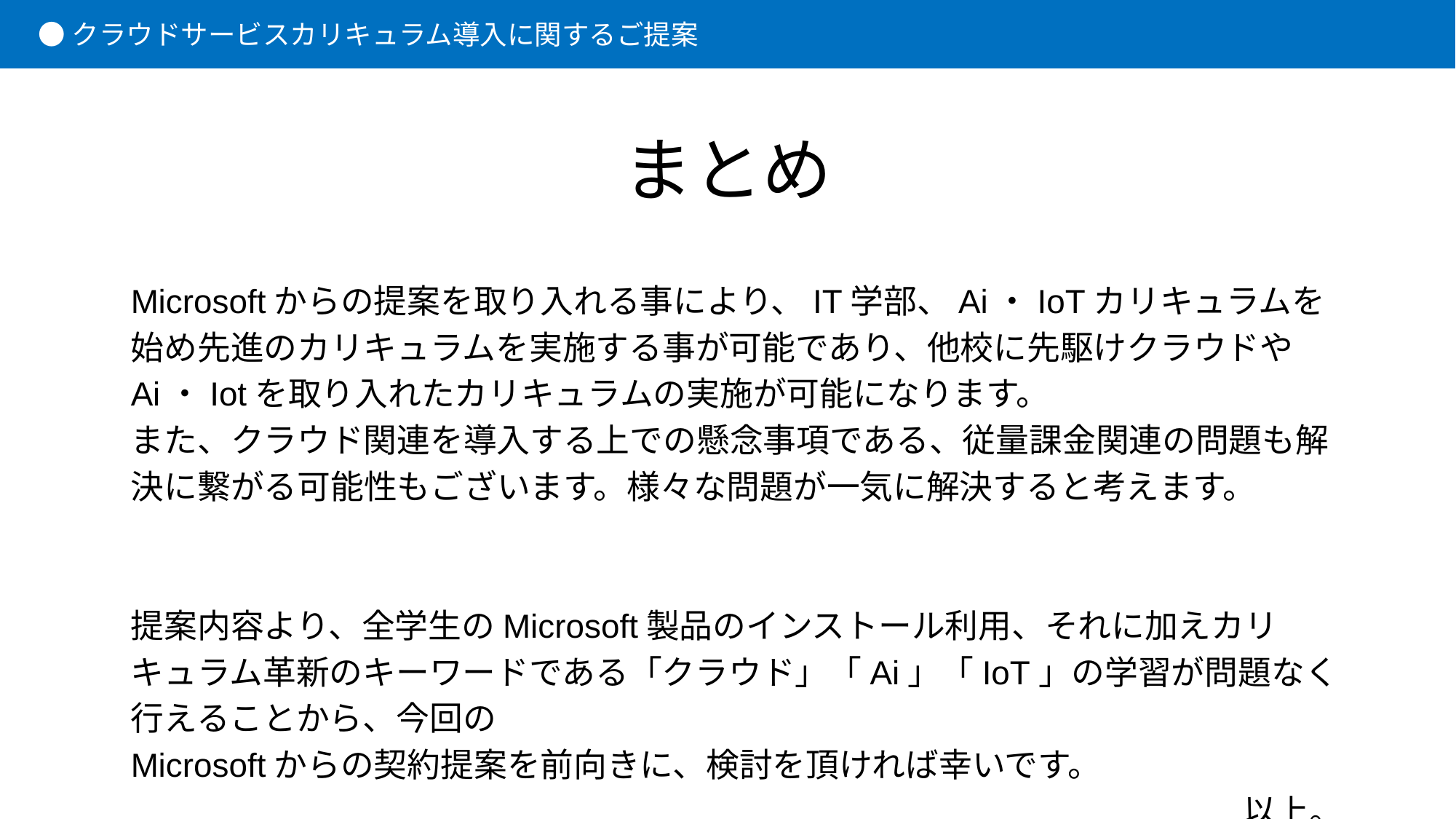

● クラウドサービスカリキュラム導入に関するご提案
# まとめ
Microsoftからの提案を取り入れる事により、IT学部、Ai・IoTカリキュラムを始め先進のカリキュラムを実施する事が可能であり、他校に先駆けクラウドやAi・Iotを取り入れたカリキュラムの実施が可能になります。
また、クラウド関連を導入する上での懸念事項である、従量課金関連の問題も解決に繋がる可能性もございます。様々な問題が一気に解決すると考えます。

提案内容より、全学生のMicrosoft製品のインストール利用、それに加えカリキュラム革新のキーワードである「クラウド」「Ai」「IoT」の学習が問題なく行えることから、今回の
Microsoftからの契約提案を前向きに、検討を頂ければ幸いです。
以上。